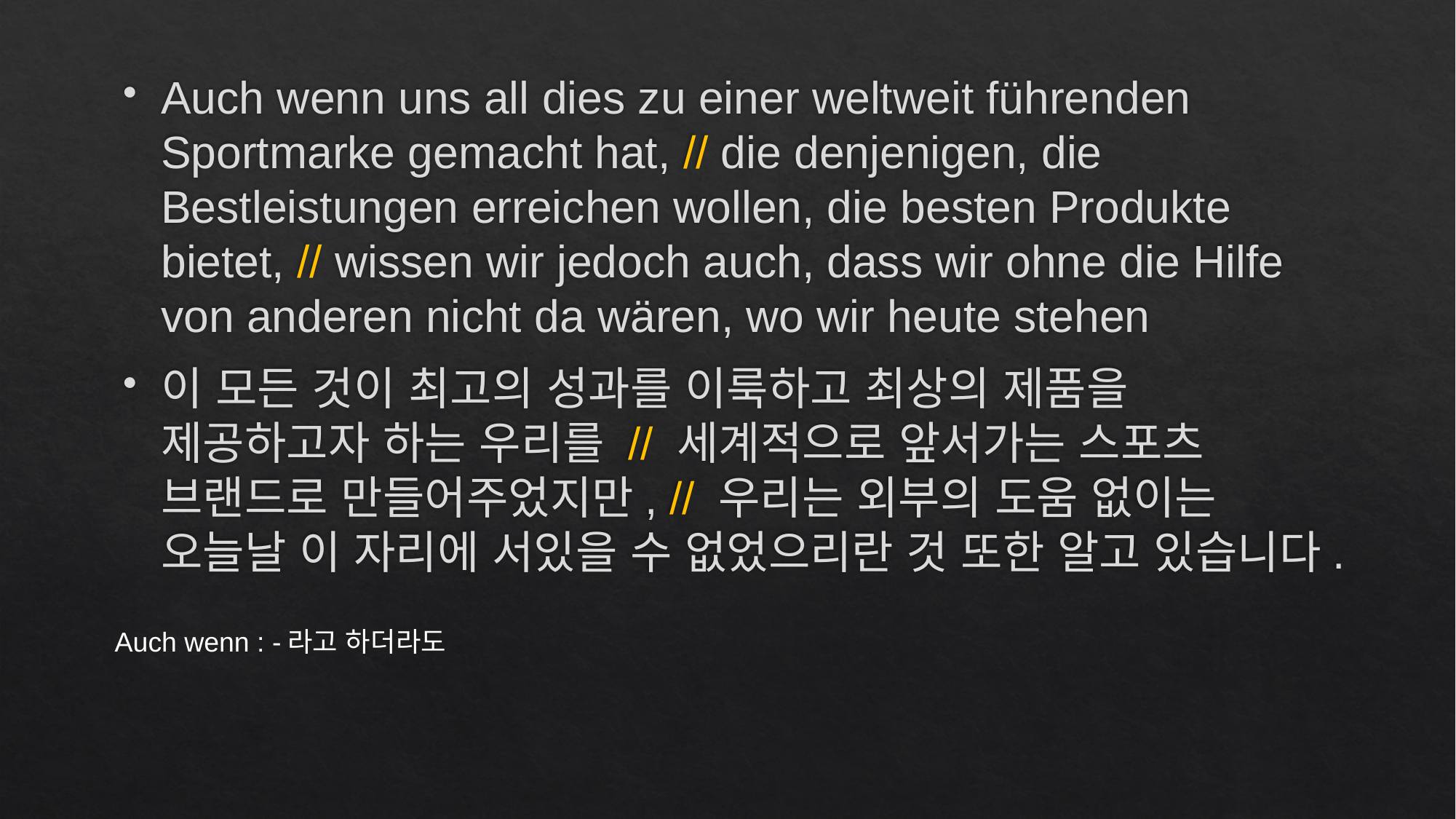

Auch wenn uns all dies zu einer weltweit führenden Sportmarke gemacht hat, // die denjenigen, die Bestleistungen erreichen wollen, die besten Produkte bietet, // wissen wir jedoch auch, dass wir ohne die Hilfe von anderen nicht da wären, wo wir heute stehen
이 모든 것이 최고의 성과를 이룩하고 최상의 제품을 제공하고자 하는 우리를 // 세계적으로 앞서가는 스포츠 브랜드로 만들어주었지만, // 우리는 외부의 도움 없이는 오늘날 이 자리에 서있을 수 없었으리란 것 또한 알고 있습니다.

Auch wenn : -라고 하더라도